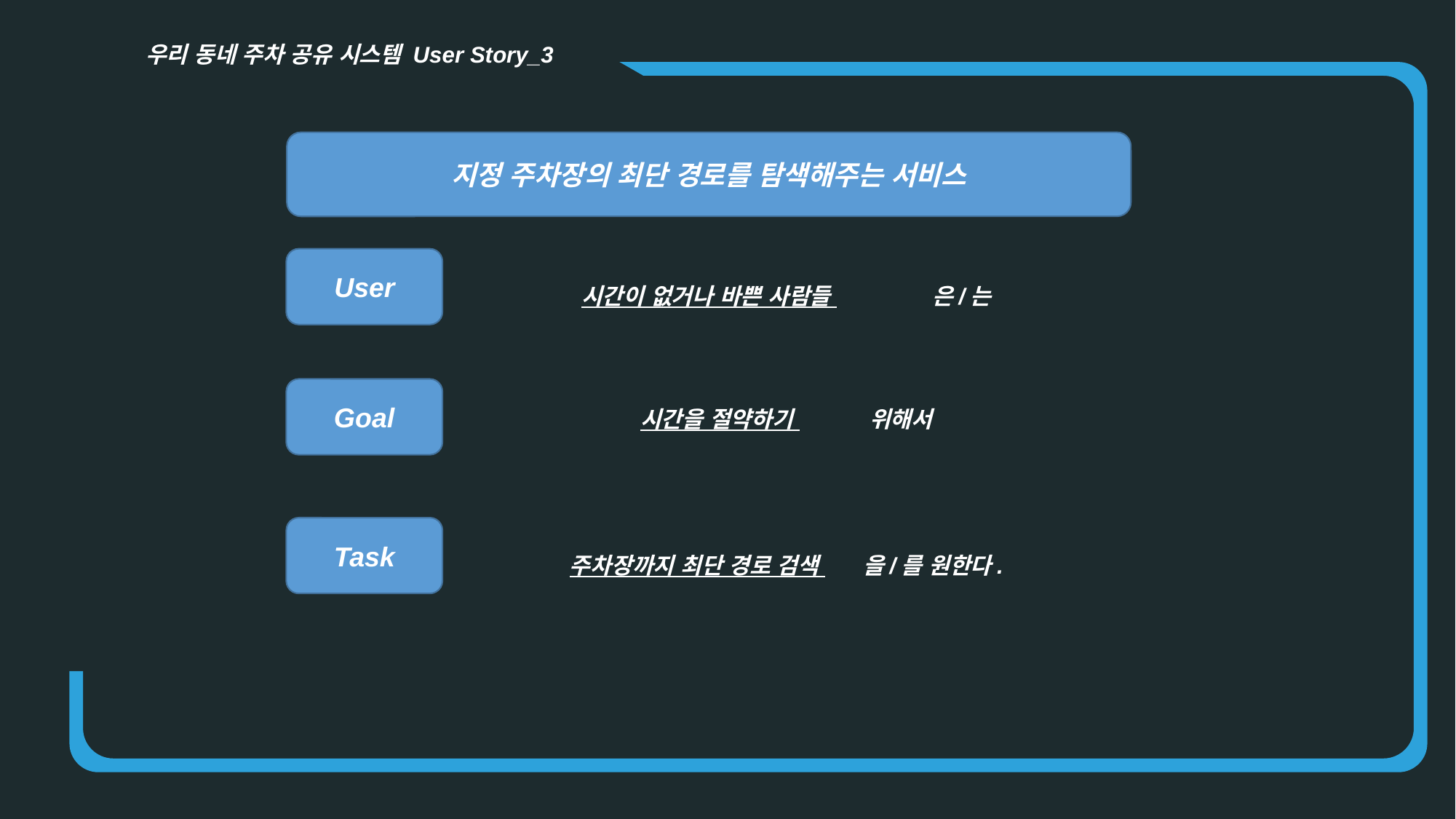

우리 동네 주차 공유 시스템 User Story_3

지정 주차장의 최단 경로를 탐색해주는 서비스
User
시간이 없거나 바쁜 사람들                은/는
Goal
시간을 절약하기            위해서
Task
주차장까지 최단 경로 검색       을/를 원한다.